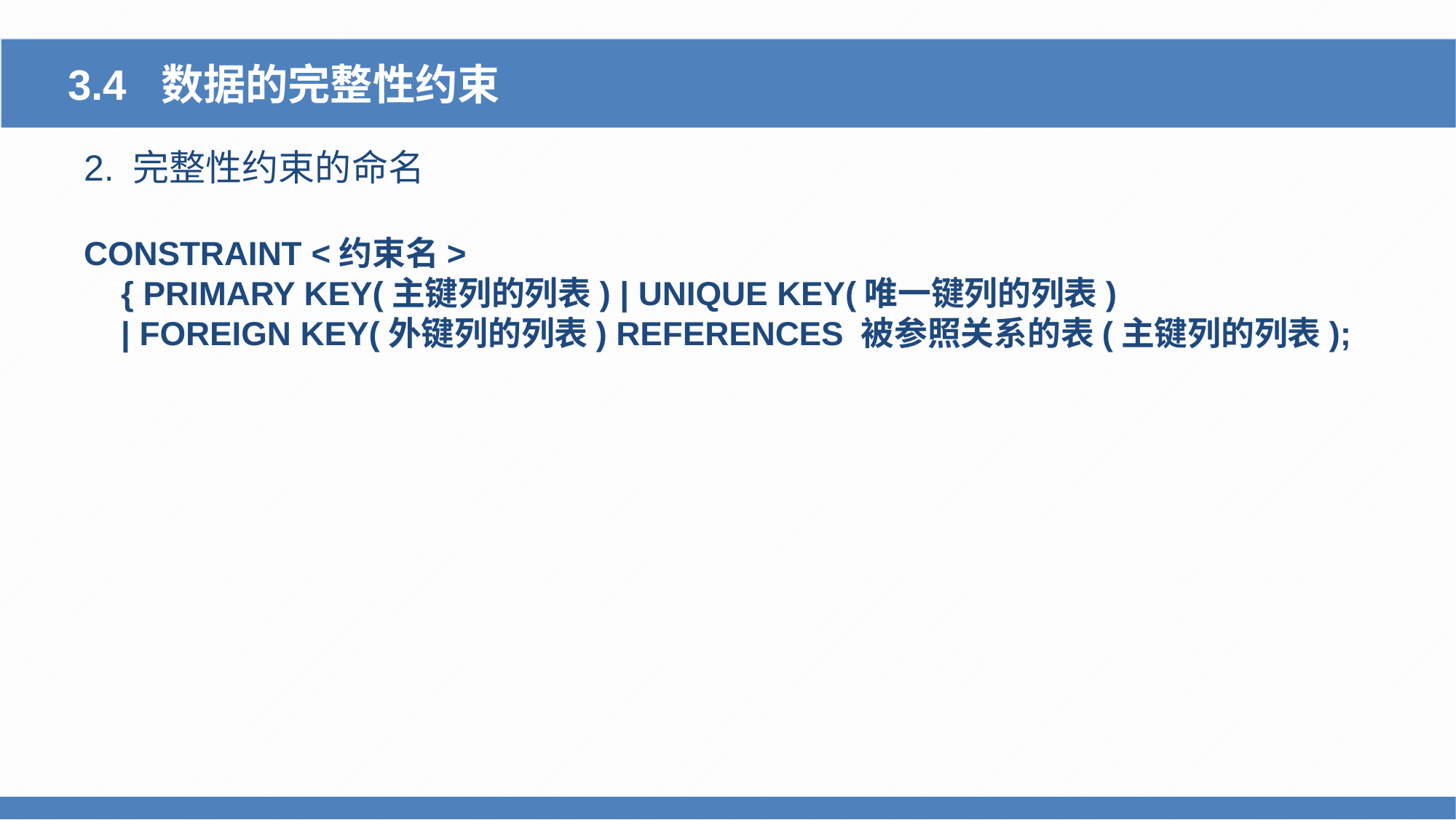

3.4  数据的完整性约束
2. 完整性约束的命名

CONSTRAINT <约束名>
    { PRIMARY KEY(主键列的列表) | UNIQUE KEY(唯一键列的列表)
    | FOREIGN KEY(外键列的列表) REFERENCES 被参照关系的表(主键列的列表);